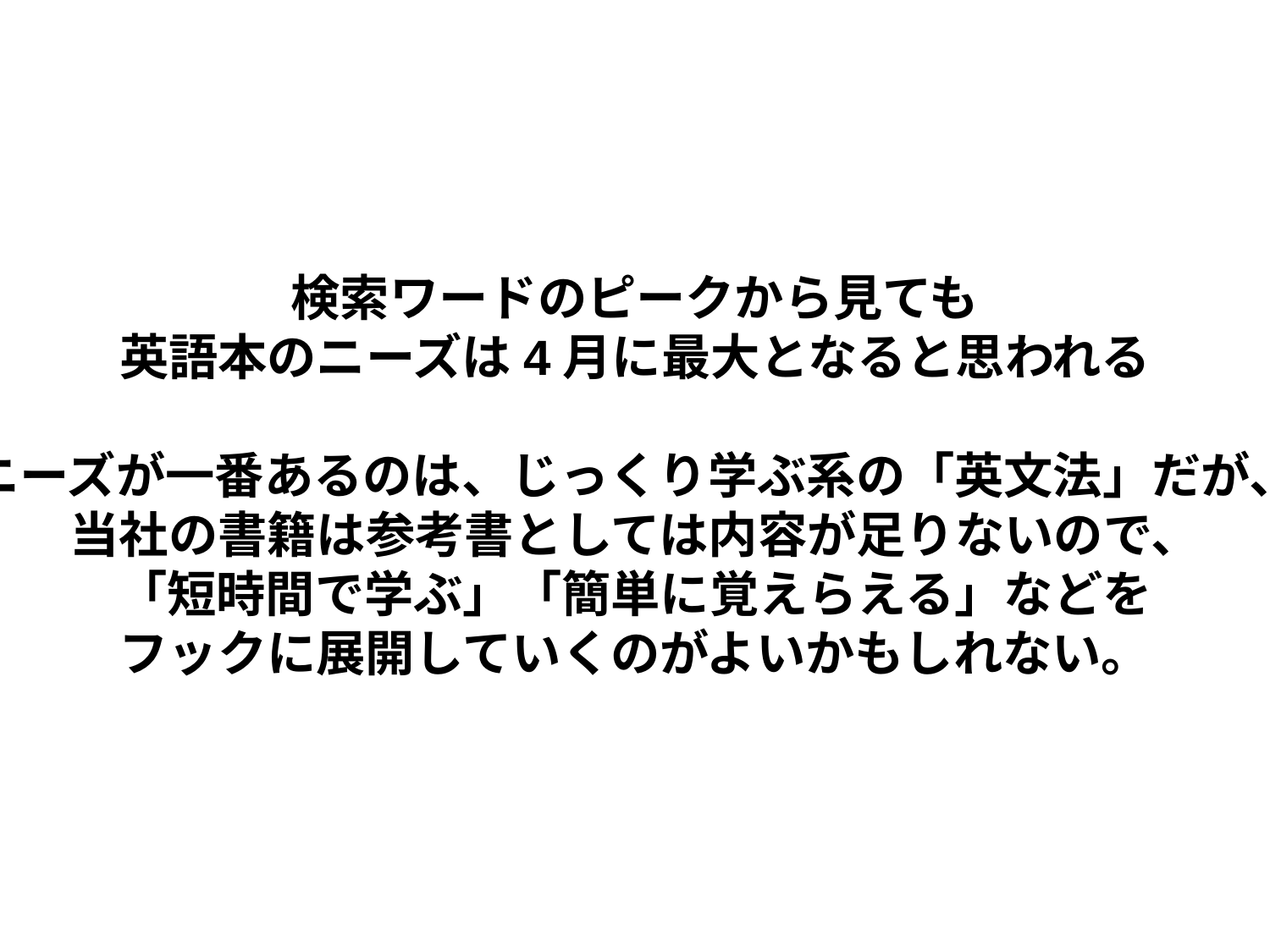

検索ワードのピークから見ても
英語本のニーズは4月に最大となると思われる

ニーズが一番あるのは、じっくり学ぶ系の「英文法」だが、
当社の書籍は参考書としては内容が足りないので、
「短時間で学ぶ」「簡単に覚えらえる」などを
フックに展開していくのがよいかもしれない。